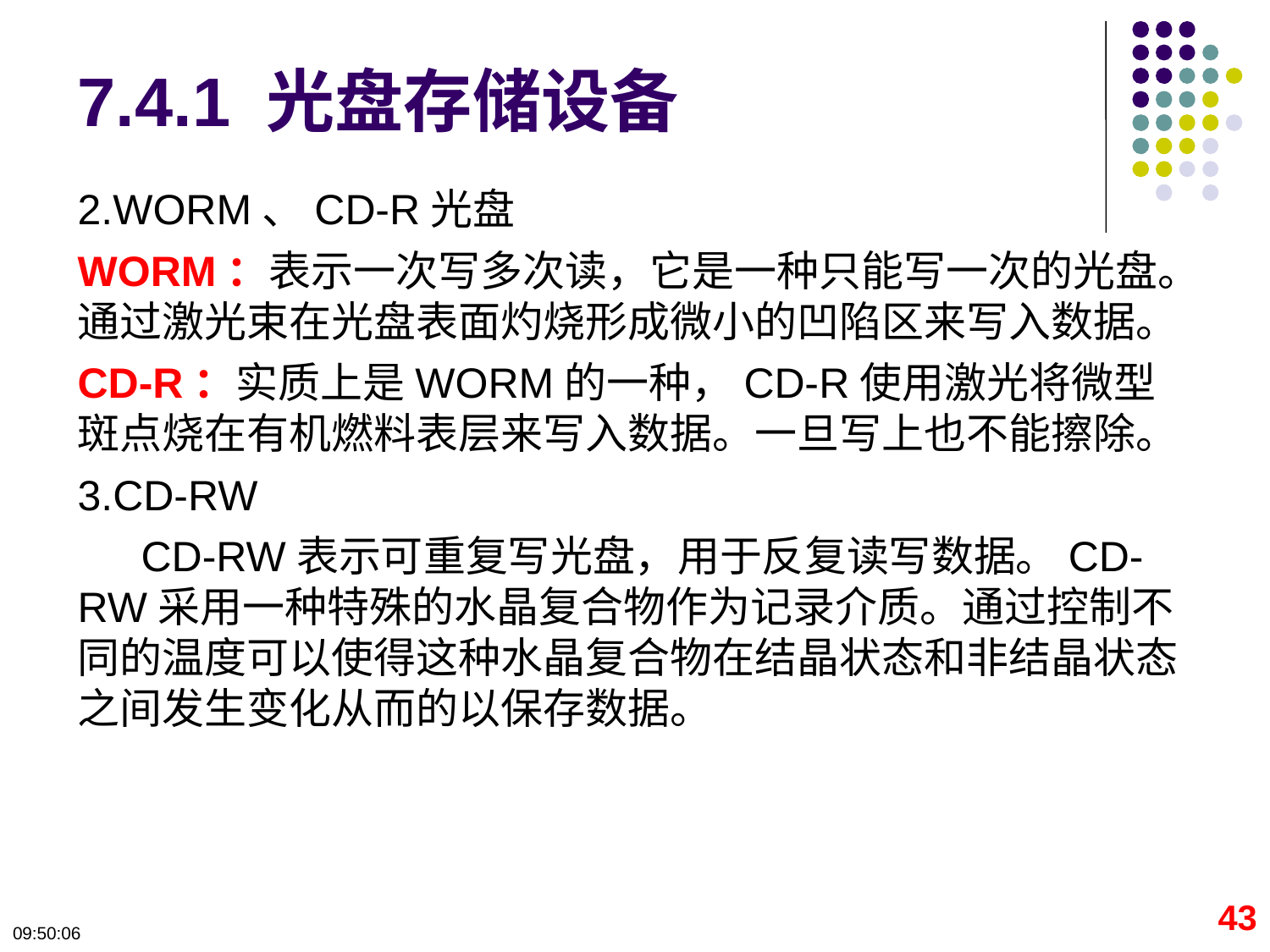

# 7.4.1 光盘存储设备
2.WORM、CD-R光盘
WORM：表示一次写多次读，它是一种只能写一次的光盘。通过激光束在光盘表面灼烧形成微小的凹陷区来写入数据。
CD-R：实质上是WORM的一种，CD-R使用激光将微型斑点烧在有机燃料表层来写入数据。一旦写上也不能擦除。
3.CD-RW
CD-RW表示可重复写光盘，用于反复读写数据。CD-RW采用一种特殊的水晶复合物作为记录介质。通过控制不同的温度可以使得这种水晶复合物在结晶状态和非结晶状态之间发生变化从而的以保存数据。

43
09:50:06